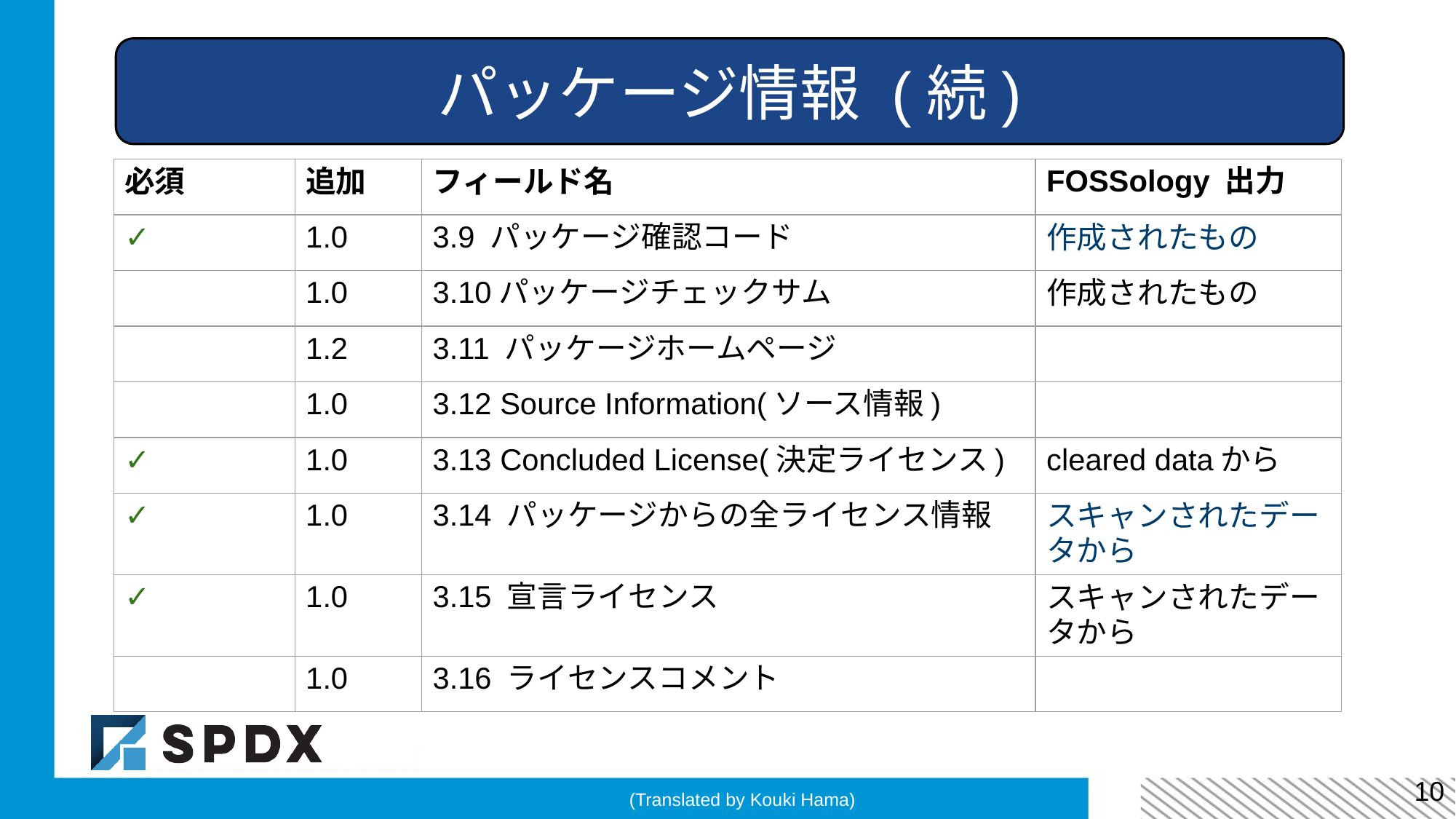

パッケージ情報 (続)
| 必須 | 追加 | フィールド名 | FOSSology 出力 |
| --- | --- | --- | --- |
| ✓ | 1.0 | 3.9 パッケージ確認コード | 作成されたもの |
|  | 1.0 | 3.10パッケージチェックサム | 作成されたもの |
|  | 1.2 | 3.11 パッケージホームページ |  |
|  | 1.0 | 3.12 Source Information(ソース情報) |  |
| ✓ | 1.0 | 3.13 Concluded License(決定ライセンス) | cleared dataから |
| ✓ | 1.0 | 3.14 パッケージからの全ライセンス情報 | スキャンされたデータから |
| ✓ | 1.0 | 3.15 宣言ライセンス | スキャンされたデータから |
|  | 1.0 | 3.16 ライセンスコメント |  |

(Translated by Kouki Hama)